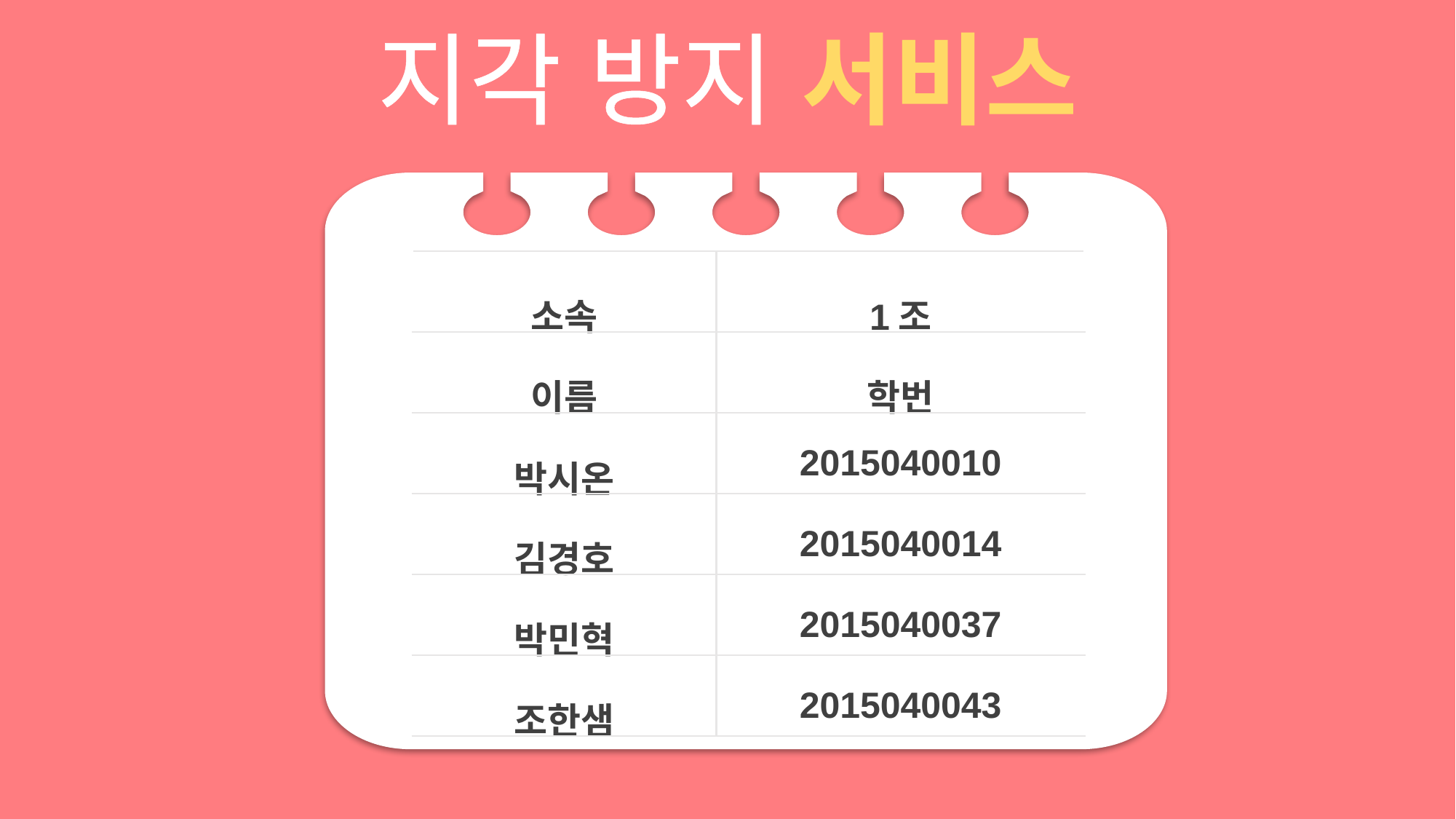

지각 방지 서비스

| 소속 | 1조 |
| --- | --- |
| 이름 | 학번 |
| 박시온 | 2015040010 |
| 김경호 | 2015040014 |
| 박민혁 | 2015040037 |
| 조한샘 | 2015040043 |